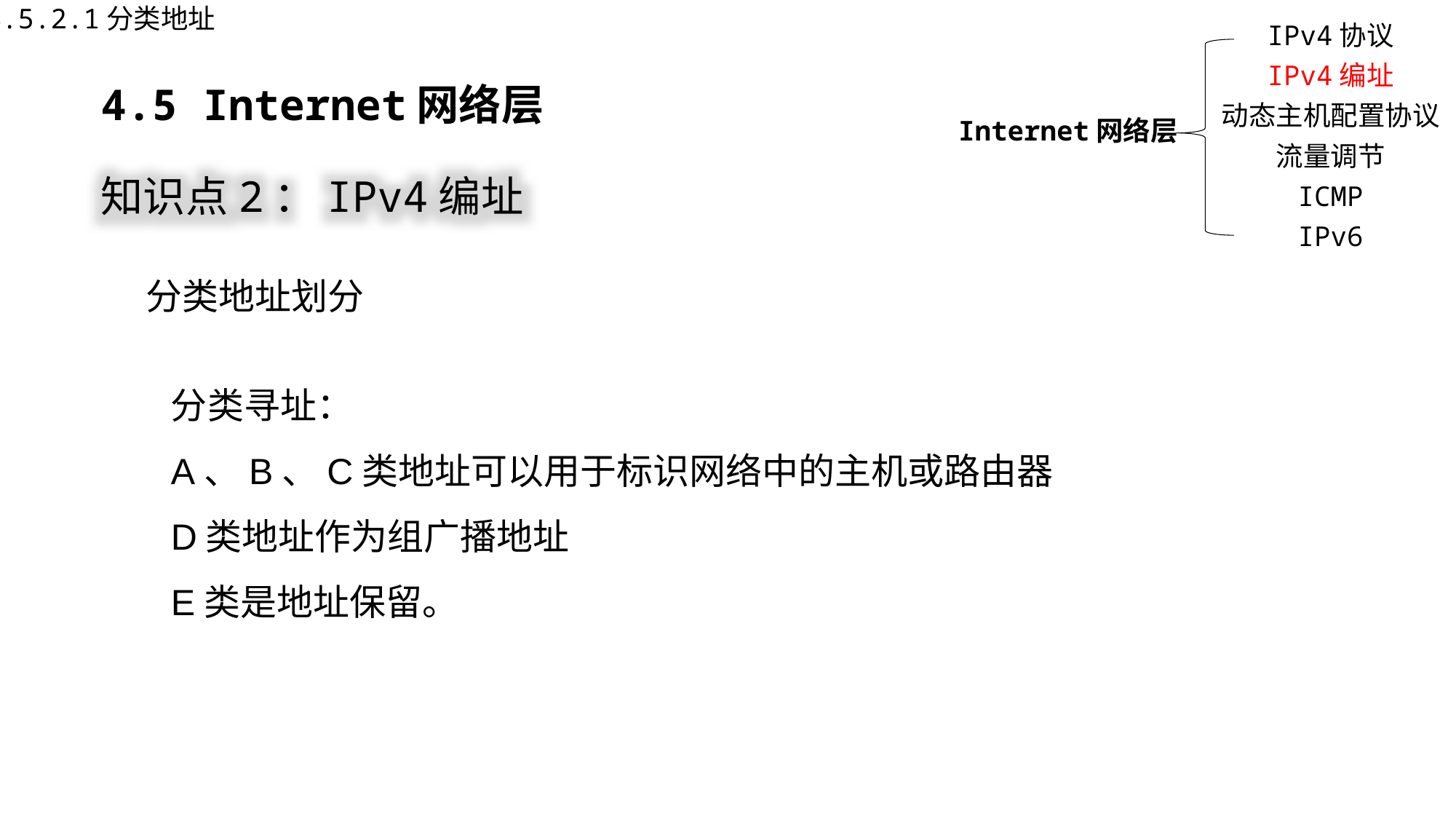

4.5.2.1分类地址

IPv4协议

IPv4编址
动态主机配置协议
Internet网络层
流量调节
ICMP
IPv6
4.5 Internet网络层
知识点2：IPv4编址
分类地址划分
分类寻址：
A、B、C类地址可以用于标识网络中的主机或路由器
D类地址作为组广播地址
E类是地址保留。